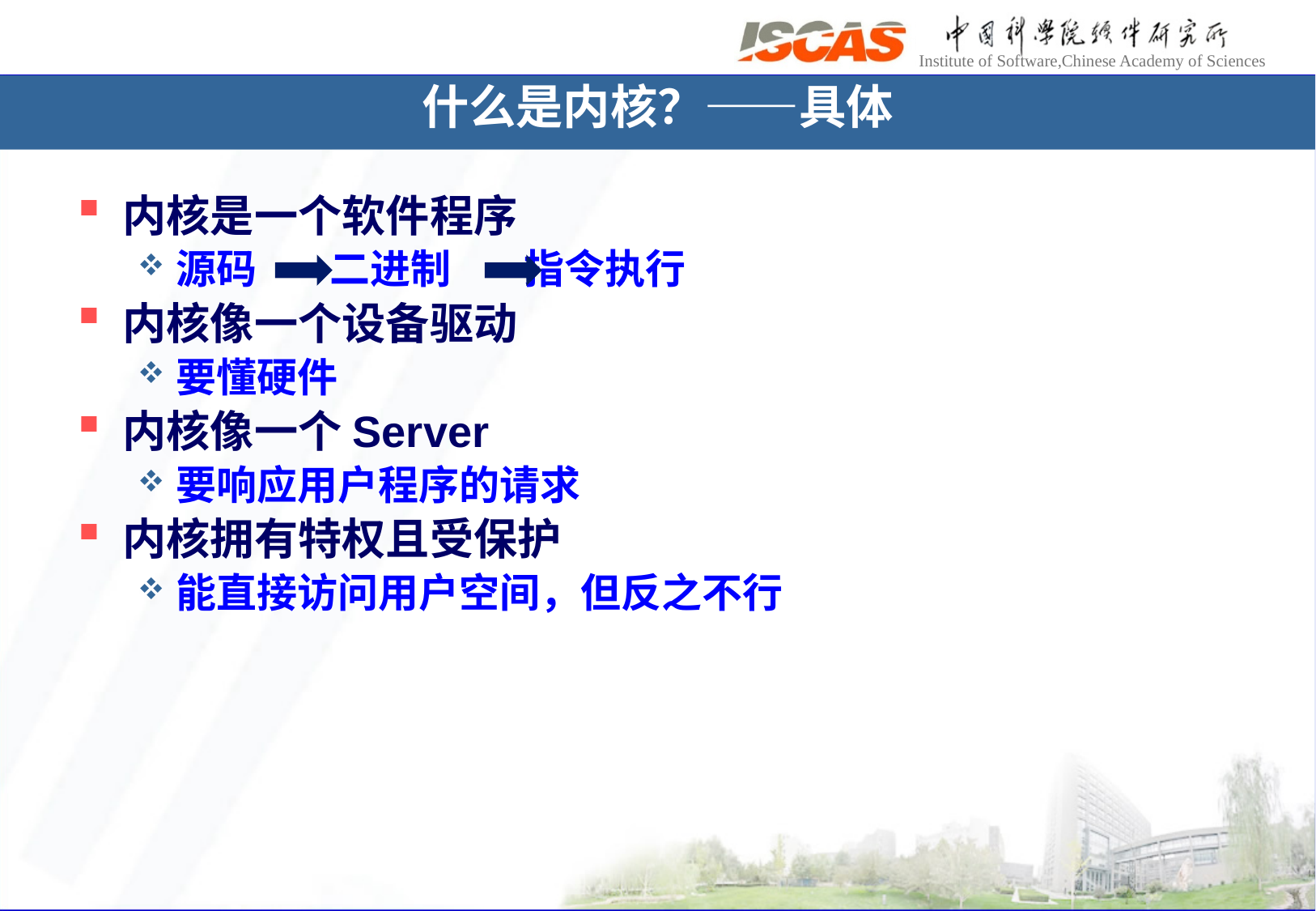

# 什么是内核？——具体
内核是一个软件程序
源码        二进制        指令执行
内核像一个设备驱动
要懂硬件
内核像一个Server
要响应用户程序的请求
内核拥有特权且受保护
能直接访问用户空间，但反之不行